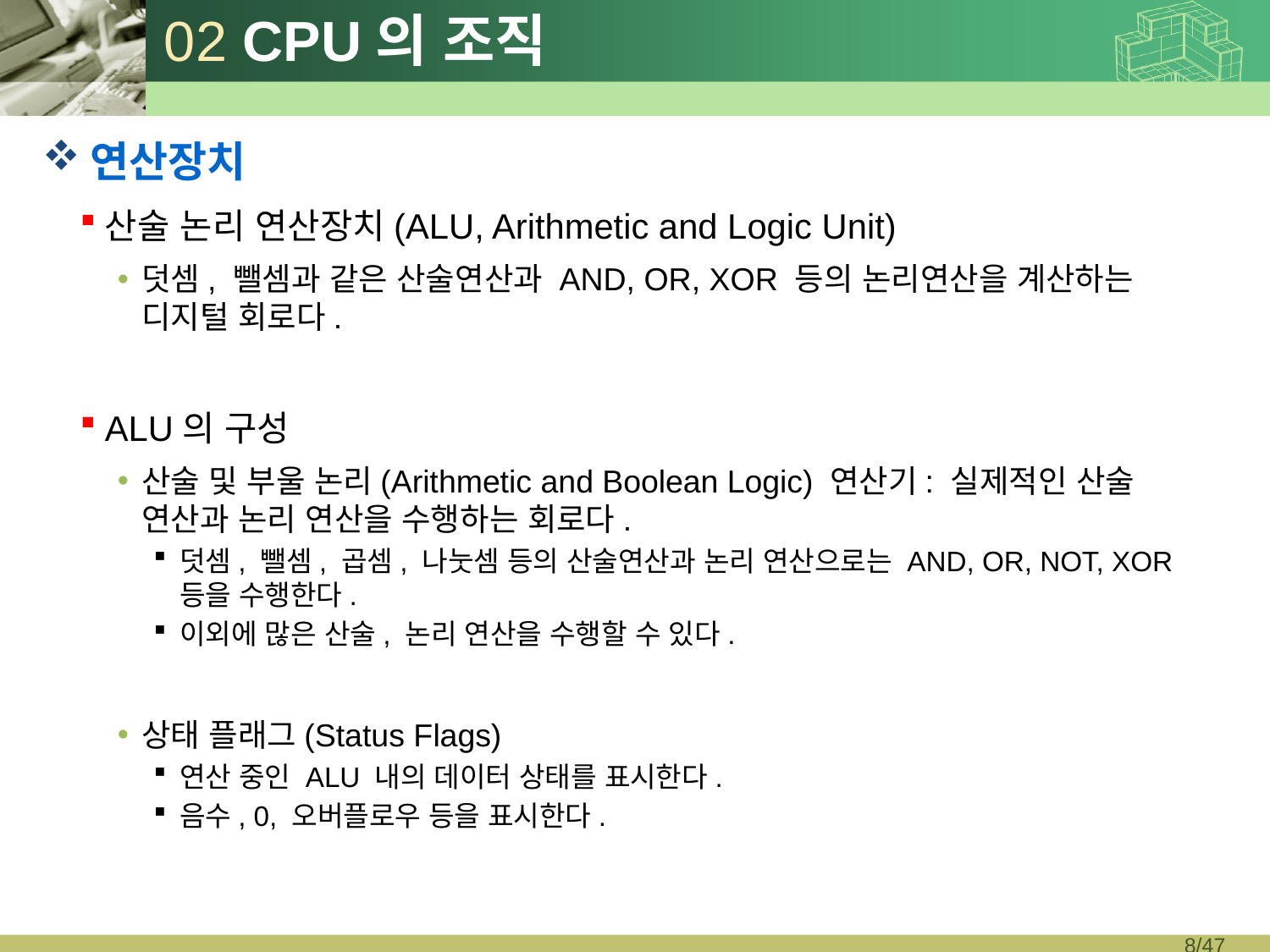

# 02 CPU의 조직
연산장치
산술 논리 연산장치(ALU, Arithmetic and Logic Unit)
덧셈, 뺄셈과 같은 산술연산과 AND, OR, XOR 등의 논리연산을 계산하는 디지털 회로다.

ALU의 구성
산술 및 부울 논리(Arithmetic and Boolean Logic) 연산기: 실제적인 산술 연산과 논리 연산을 수행하는 회로다.
덧셈, 뺄셈, 곱셈, 나눗셈 등의 산술연산과 논리 연산으로는 AND, OR, NOT, XOR 등을 수행한다.
이외에 많은 산술, 논리 연산을 수행할 수 있다.

상태 플래그(Status Flags)
연산 중인 ALU 내의 데이터 상태를 표시한다.
음수, 0, 오버플로우 등을 표시한다.